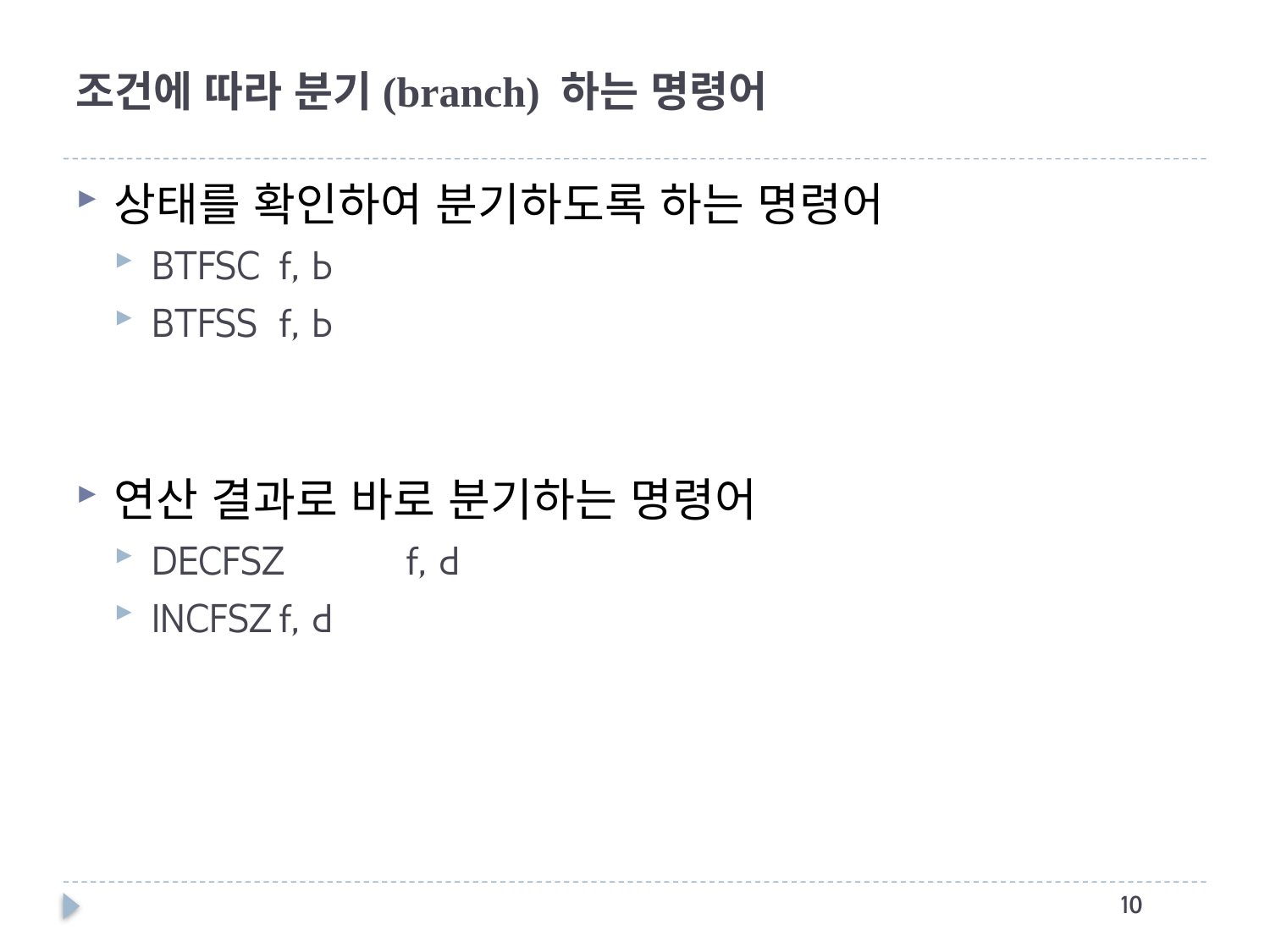

# 조건에 따라 분기(branch) 하는 명령어
상태를 확인하여 분기하도록 하는 명령어
BTFSC	f, b
BTFSS	f, b

연산 결과로 바로 분기하는 명령어
DECFSZ	f, d
INCFSZ	f, d

10